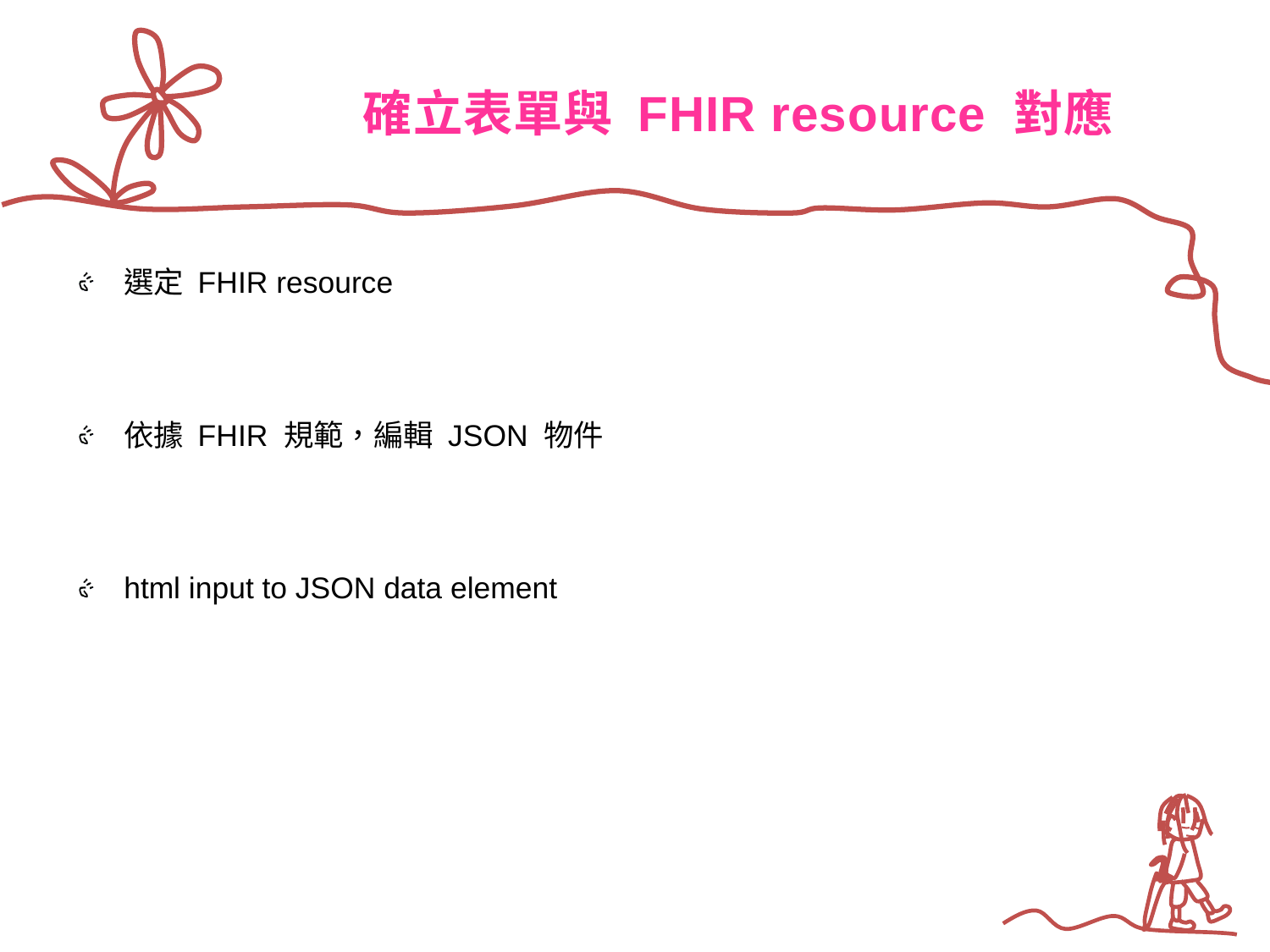

# 確立表單與 FHIR resource 對應
選定 FHIR resource

依據 FHIR 規範，編輯 JSON 物件

html input to JSON data element